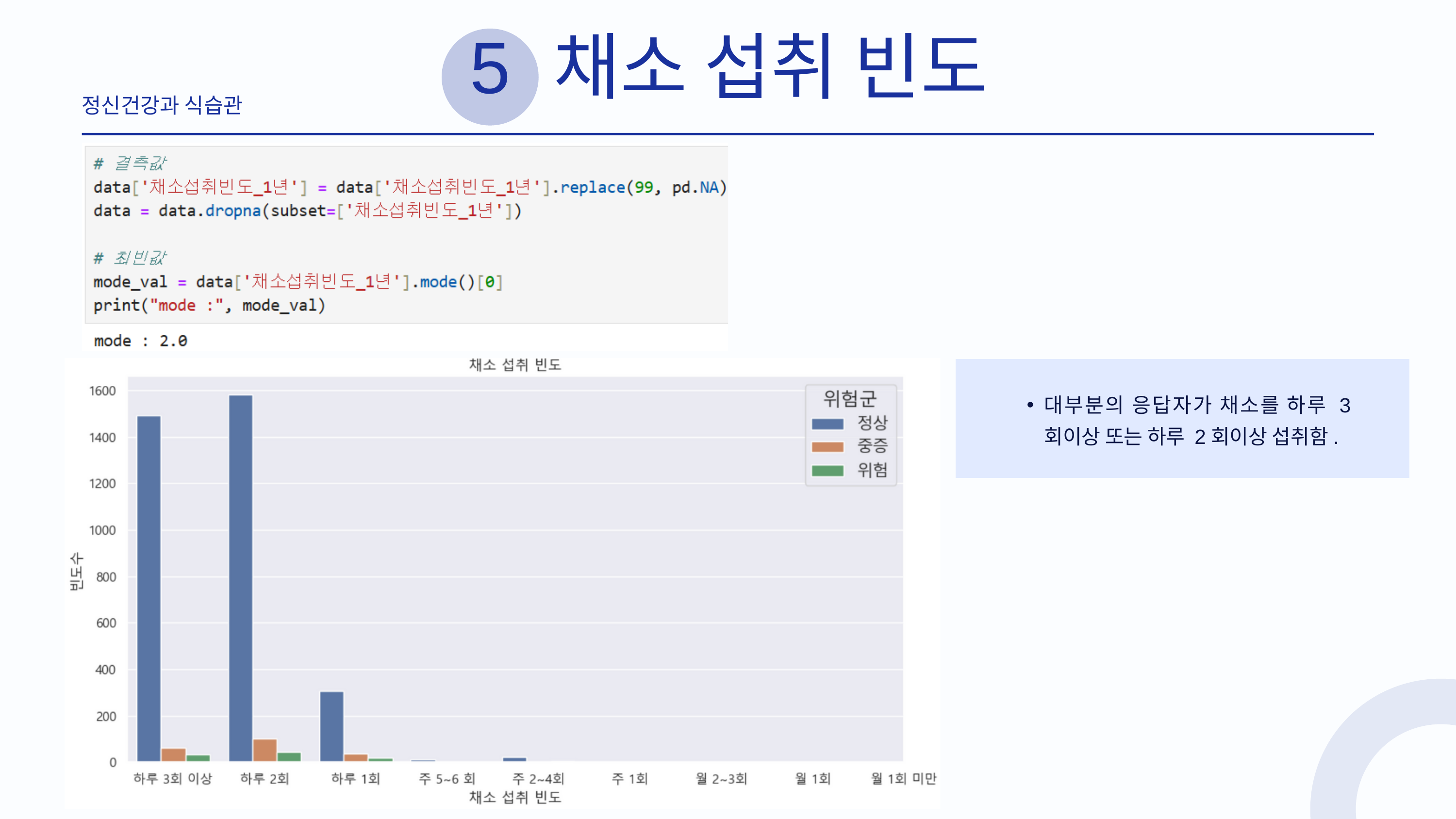

5
채소 섭취 빈도
정신건강과 식습관

대부분의 응답자가 채소를 하루 3회이상 또는 하루 2회이상 섭취함.